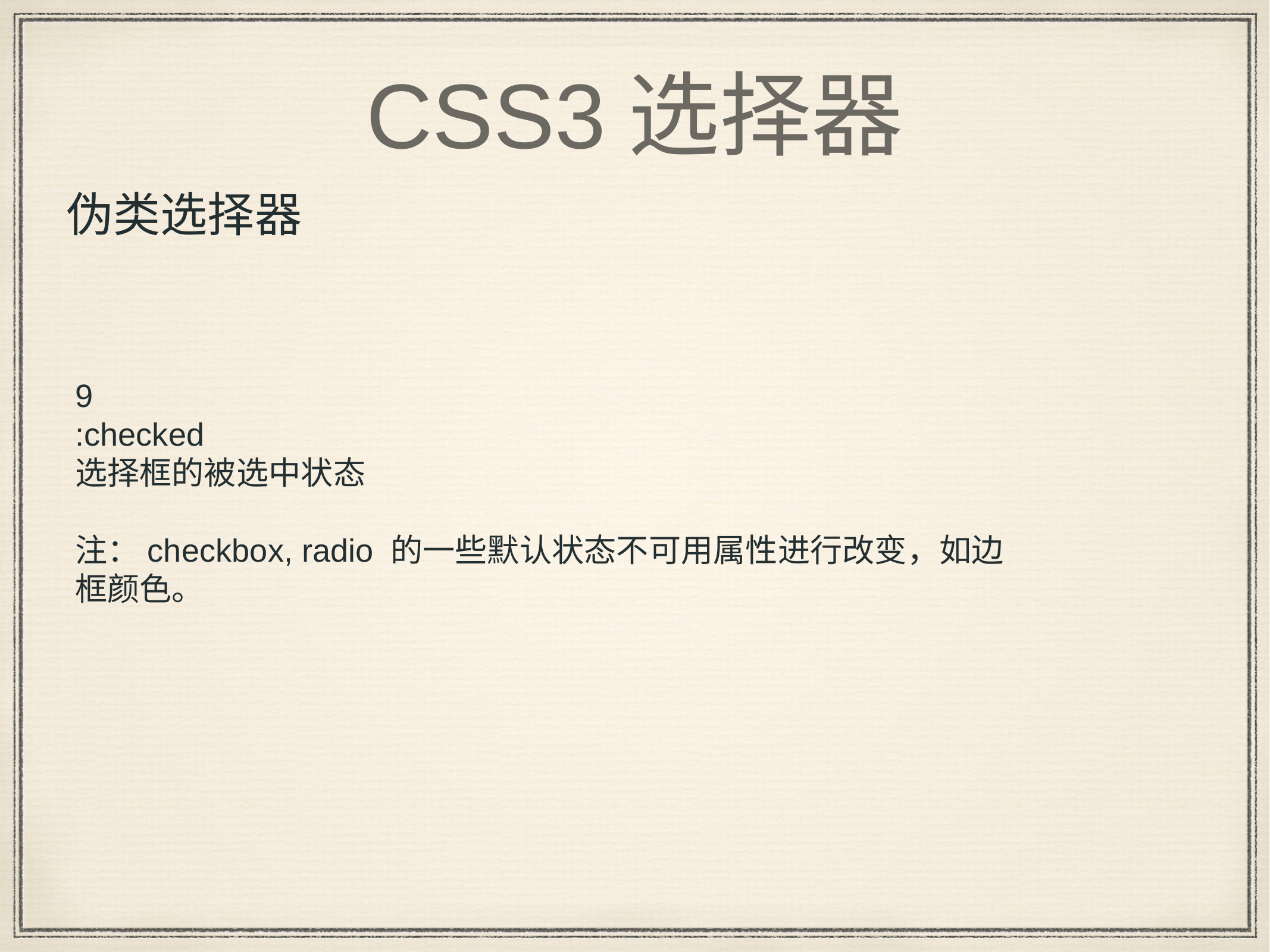

# CSS3选择器
伪类选择器
9
:checked
选择框的被选中状态

注：checkbox, radio 的一些默认状态不可用属性进行改变，如边框颜色。